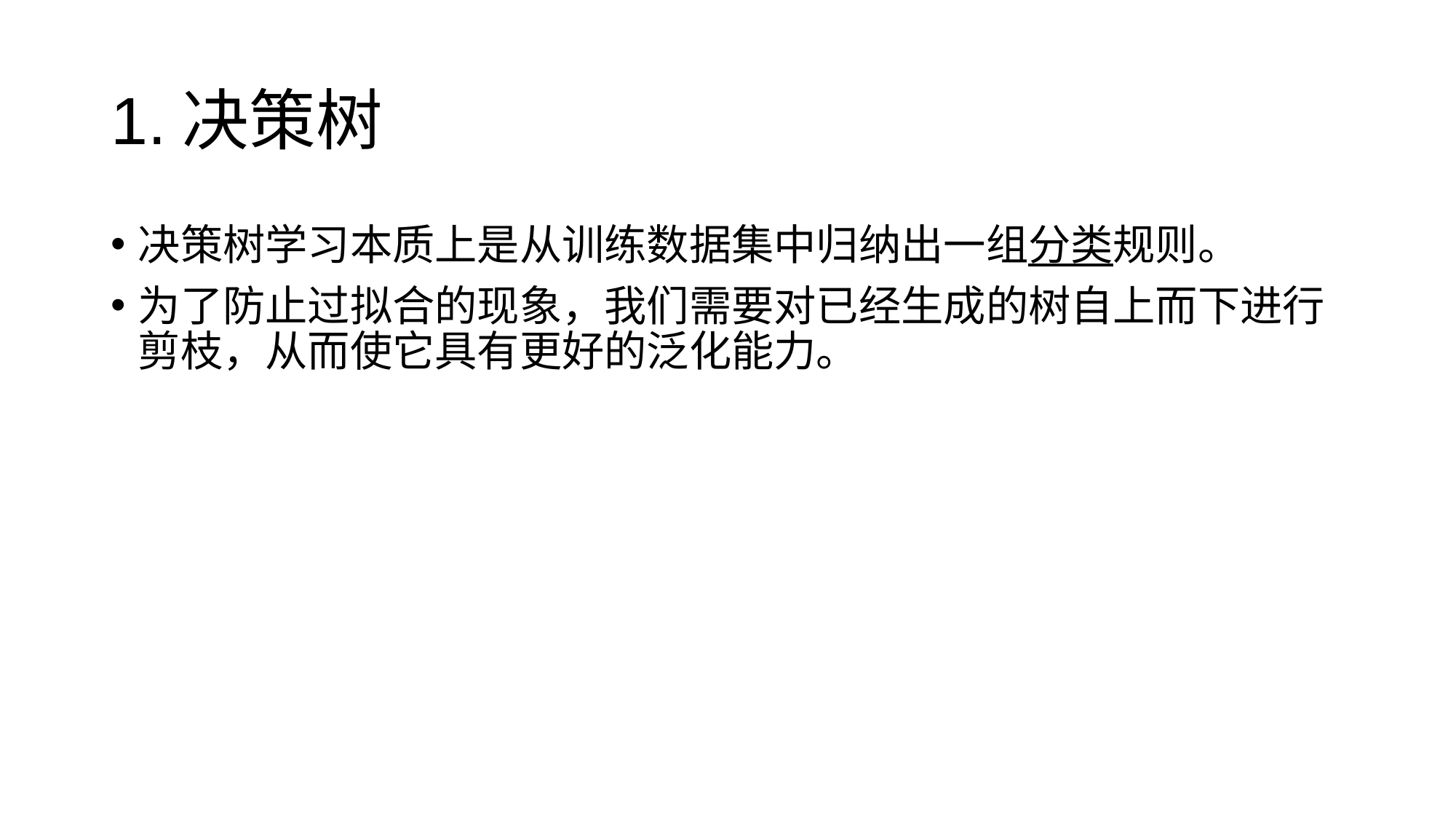

# 1.决策树
决策树学习本质上是从训练数据集中归纳出一组分类规则。
为了防止过拟合的现象，我们需要对已经生成的树自上而下进行剪枝，从而使它具有更好的泛化能力。